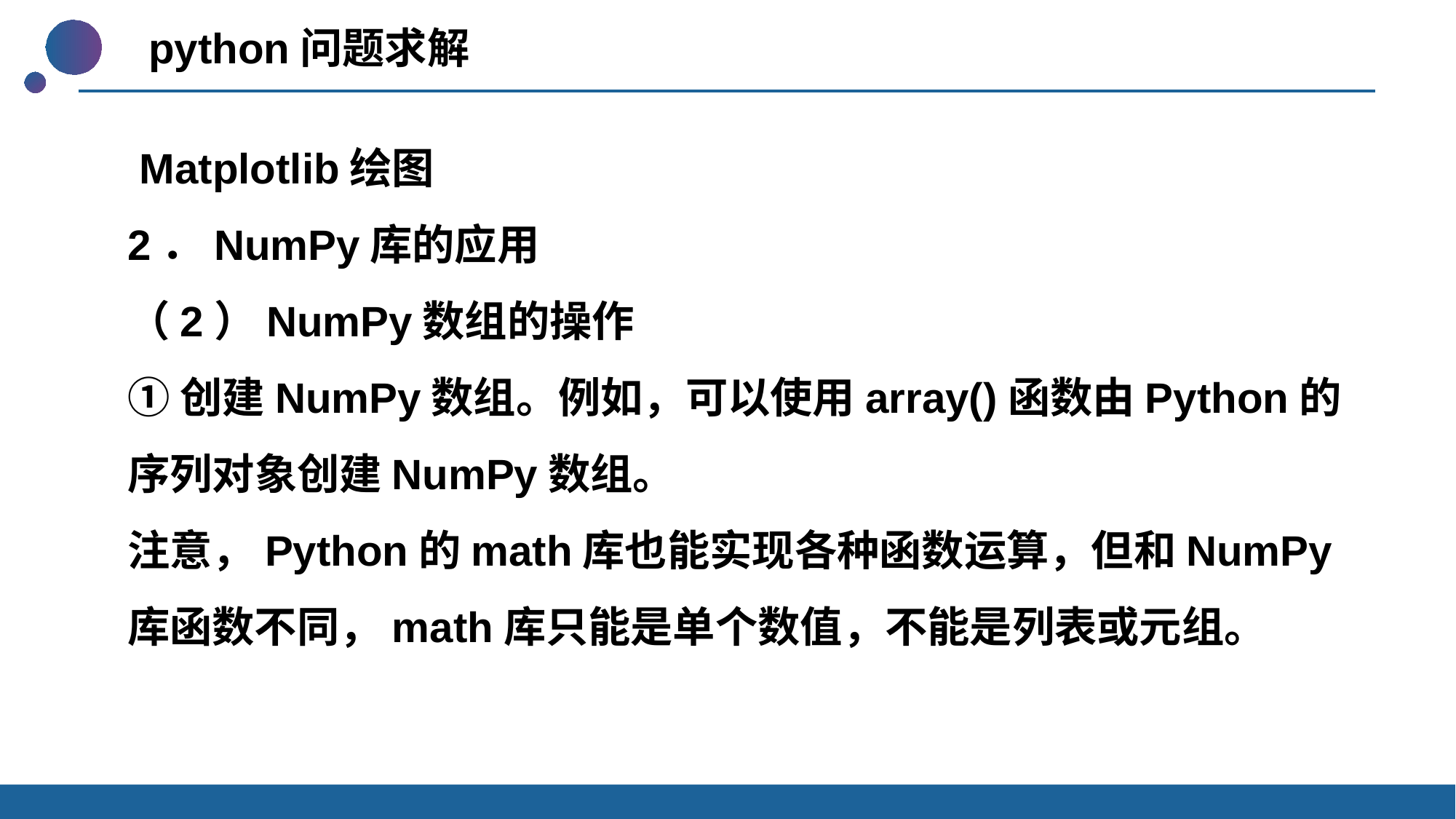

python问题求解

 Matplotlib绘图
2．NumPy库的应用
（2）NumPy数组的操作
①创建NumPy数组。例如，可以使用array()函数由Python的序列对象创建NumPy数组。
注意，Python的math库也能实现各种函数运算，但和NumPy库函数不同，math库只能是单个数值，不能是列表或元组。